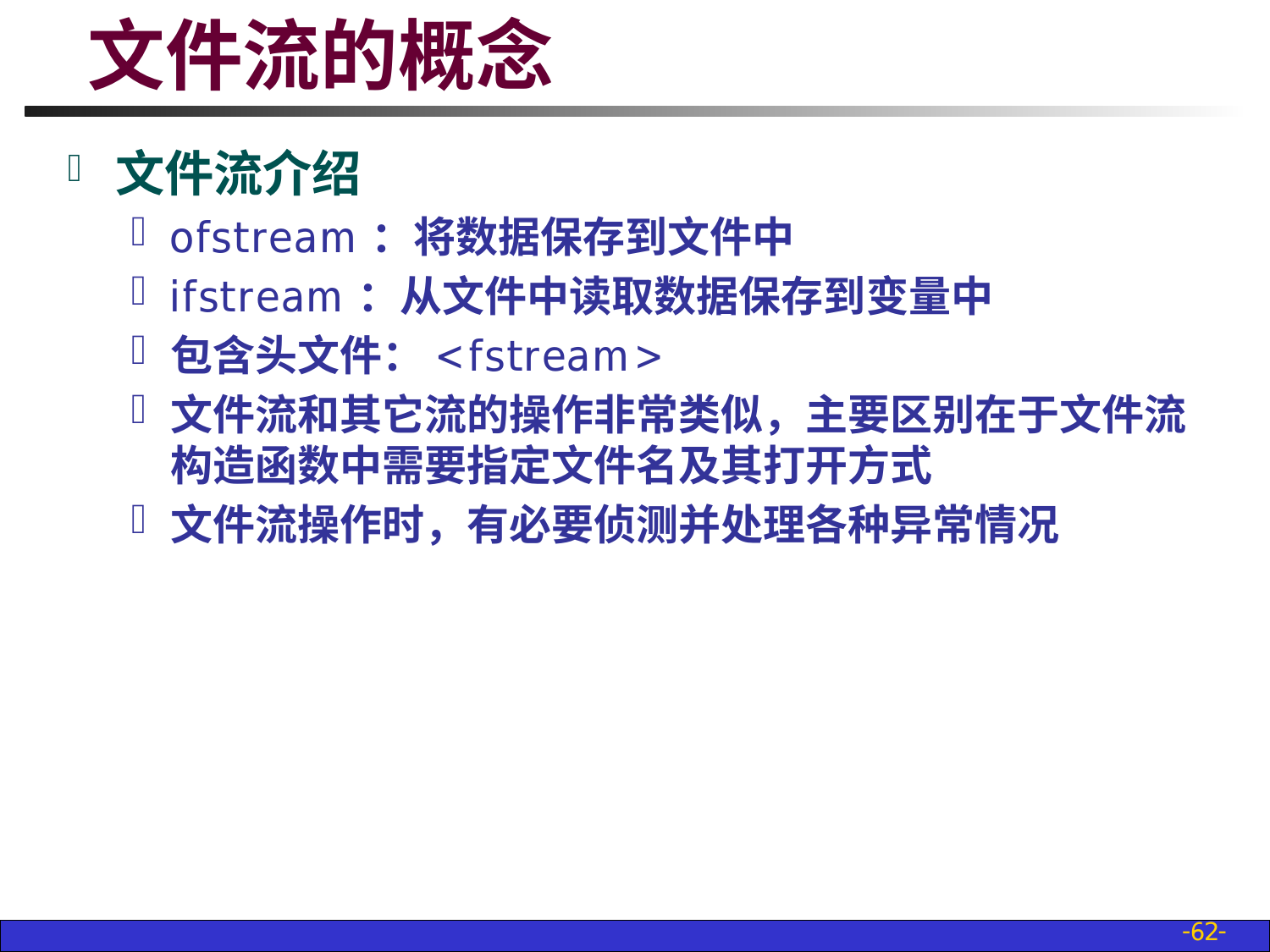

# 文件流的概念
文件流介绍
ofstream：将数据保存到文件中
ifstream：从文件中读取数据保存到变量中
包含头文件：<fstream>
文件流和其它流的操作非常类似，主要区别在于文件流构造函数中需要指定文件名及其打开方式
文件流操作时，有必要侦测并处理各种异常情况

-62-